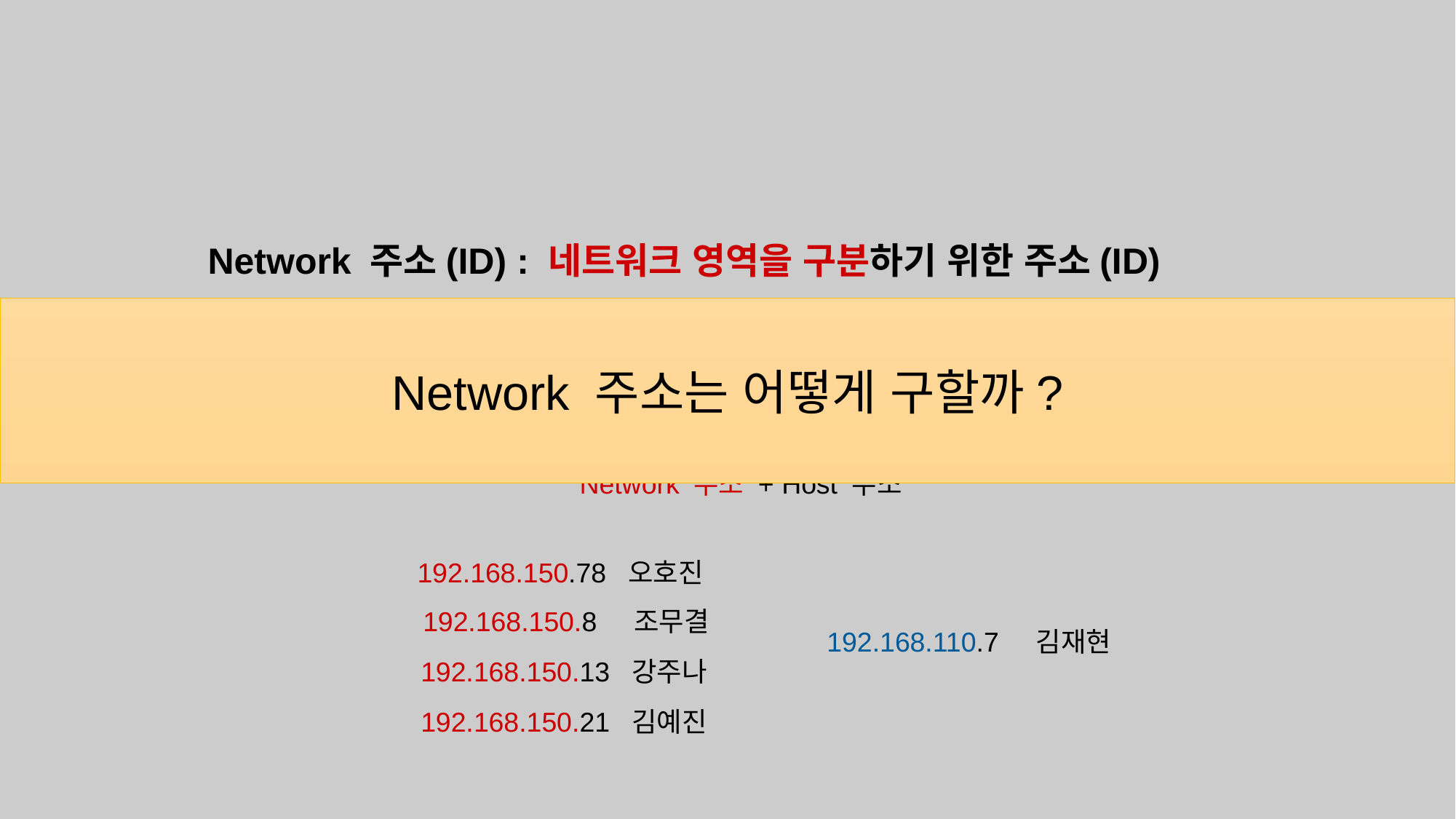

Network 주소(ID) : 네트워크 영역을 구분하기 위한 주소(ID)

Host 주소(ID) : 동일 네트워크 영역에서 Host를 구분하기 위한 주소(ID)
Network 주소는 어떻게 구할까?
Network 주소 + Host 주소
192.168.150.78  오호진
192.168.150.8    조무결
192.168.110.7    김재현
192.168.150.13  강주나
192.168.150.21  김예진